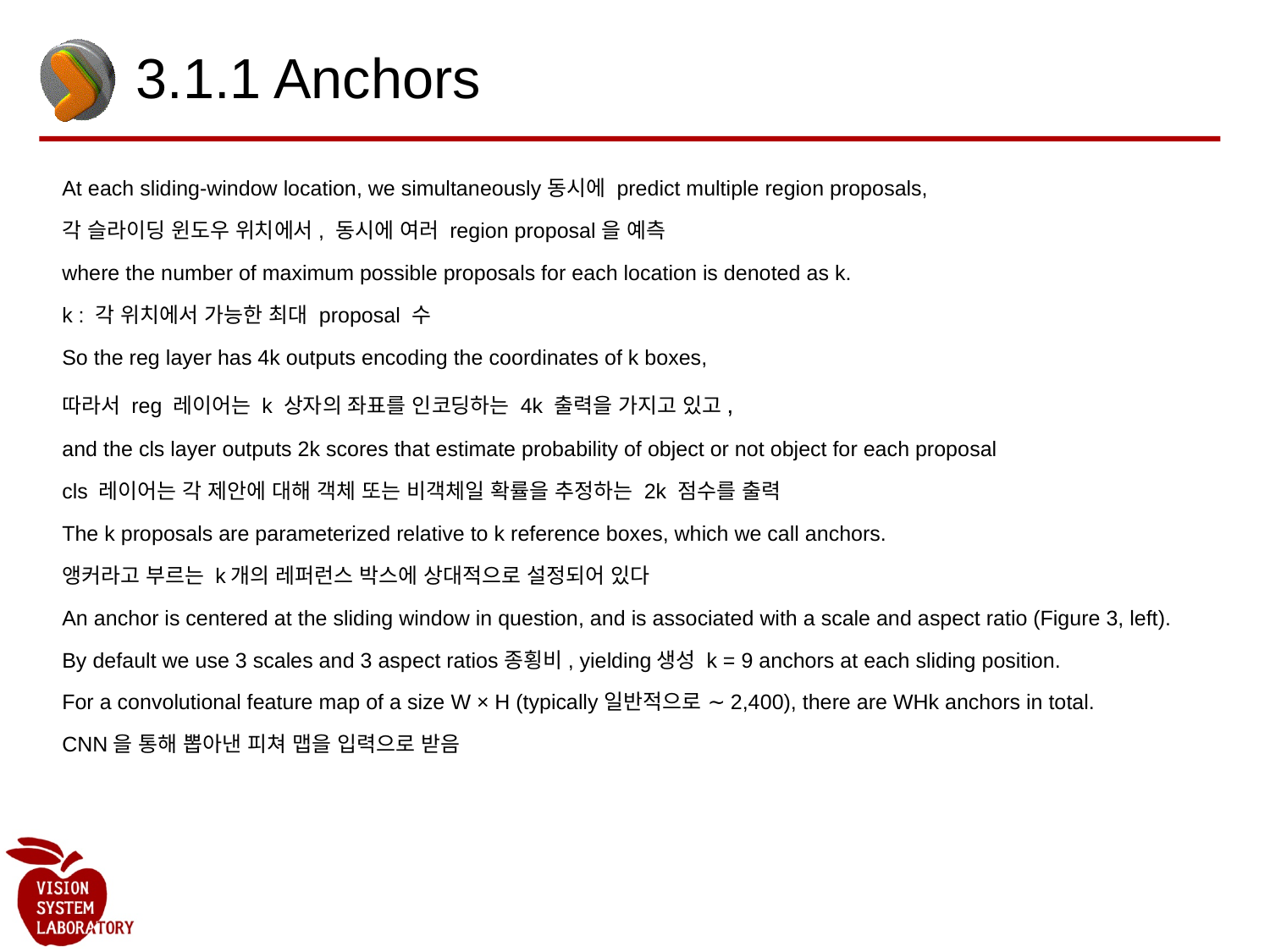

# 3.1.1 Anchors
At each sliding-window location, we simultaneously동시에 predict multiple region proposals,
각 슬라이딩 윈도우 위치에서, 동시에 여러 region proposal을 예측
where the number of maximum possible proposals for each location is denoted as k.
k : 각 위치에서 가능한 최대 proposal 수
So the reg layer has 4k outputs encoding the coordinates of k boxes,
따라서 reg 레이어는 k 상자의 좌표를 인코딩하는 4k 출력을 가지고 있고,
and the cls layer outputs 2k scores that estimate probability of object or not object for each proposal
cls 레이어는 각 제안에 대해 객체 또는 비객체일 확률을 추정하는 2k 점수를 출력
The k proposals are parameterized relative to k reference boxes, which we call anchors.
앵커라고 부르는 k개의 레퍼런스 박스에 상대적으로 설정되어 있다
An anchor is centered at the sliding window in question, and is associated with a scale and aspect ratio (Figure 3, left).
By default we use 3 scales and 3 aspect ratios종횡비, yielding생성 k = 9 anchors at each sliding position.
For a convolutional feature map of a size W × H (typically일반적으로 ∼2,400), there are WHk anchors in total.
CNN을 통해 뽑아낸 피쳐 맵을 입력으로 받음